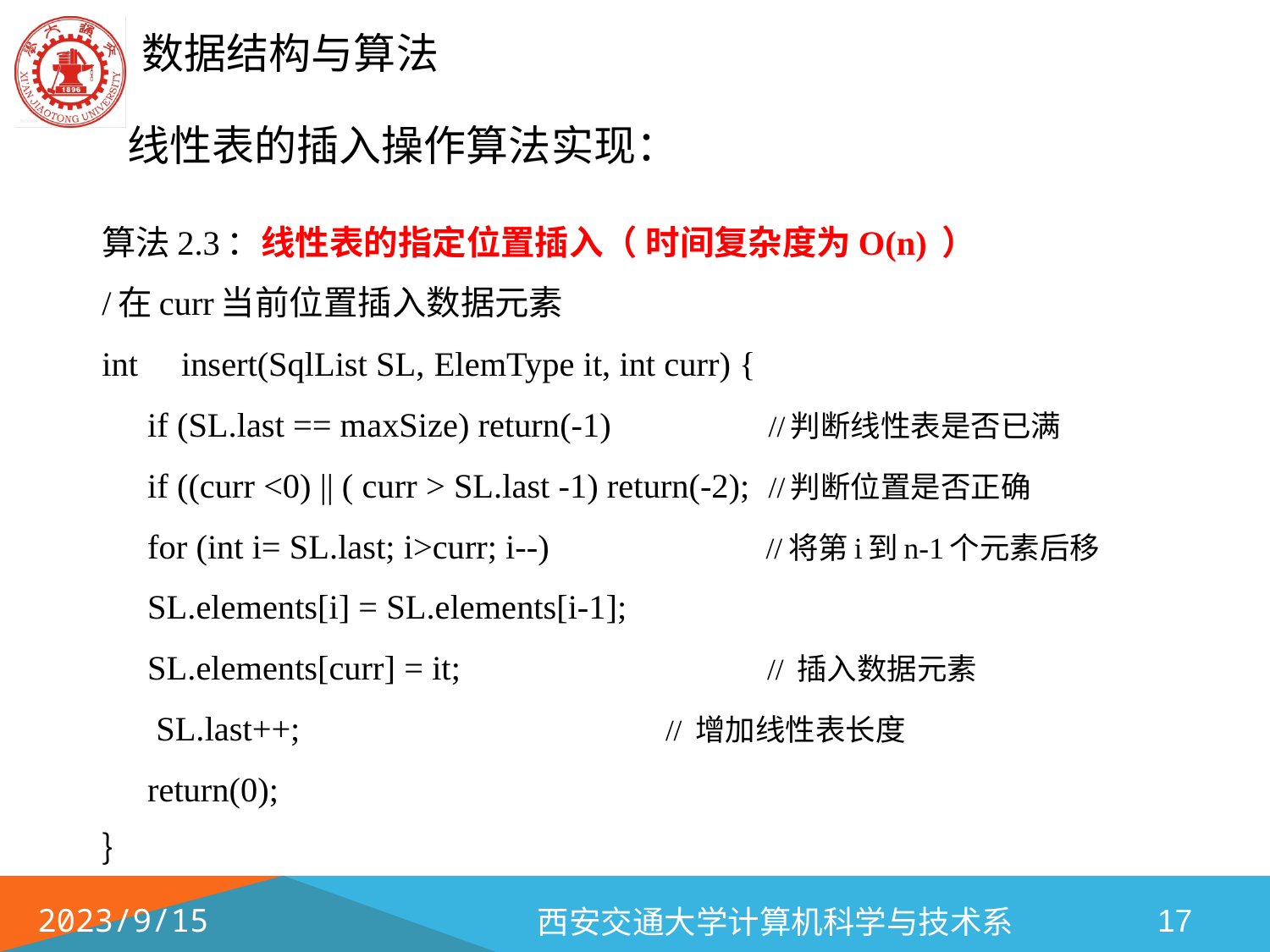

# 线性表的插入操作算法实现：
算法2.3：线性表的指定位置插入（ 时间复杂度为O(n) ）
/在curr当前位置插入数据元素
int     insert(SqlList SL, ElemType it, int curr) {
	if (SL.last == maxSize) return(-1)                  //判断线性表是否已满
    	if ((curr <0) || ( curr > SL.last -1) return(-2);  //判断位置是否正确
	for (int i= SL.last; i>curr; i--) 	            //将第i到n-1个元素后移
		SL.elements[i] = SL.elements[i-1];
	SL.elements[curr] = it; 	                        // 插入数据元素
	 SL.last++; 		                                    // 增加线性表长度
    	return(0);
｝